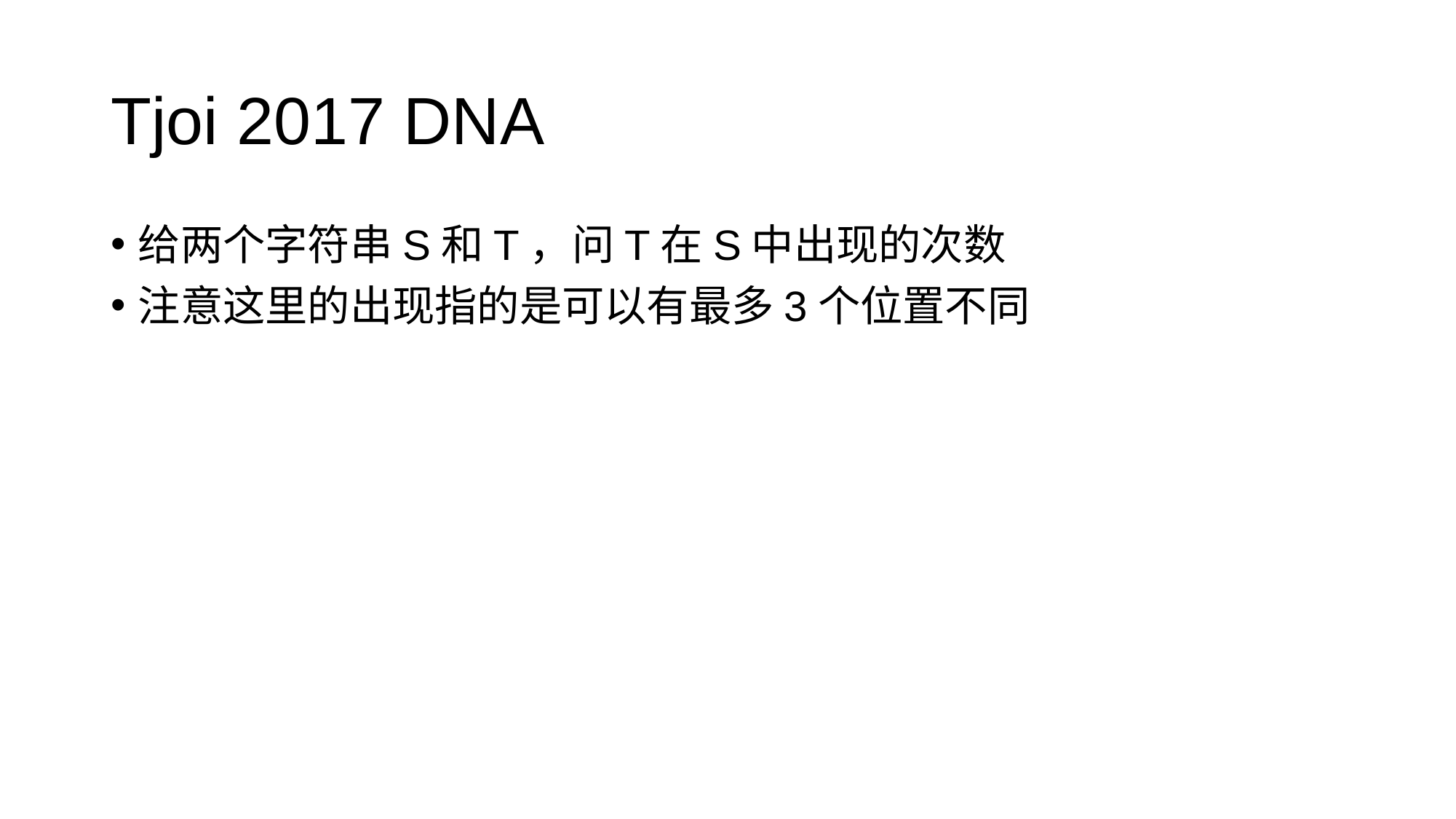

# Tjoi 2017 DNA
给两个字符串S和T，问T在S中出现的次数
注意这里的出现指的是可以有最多3个位置不同